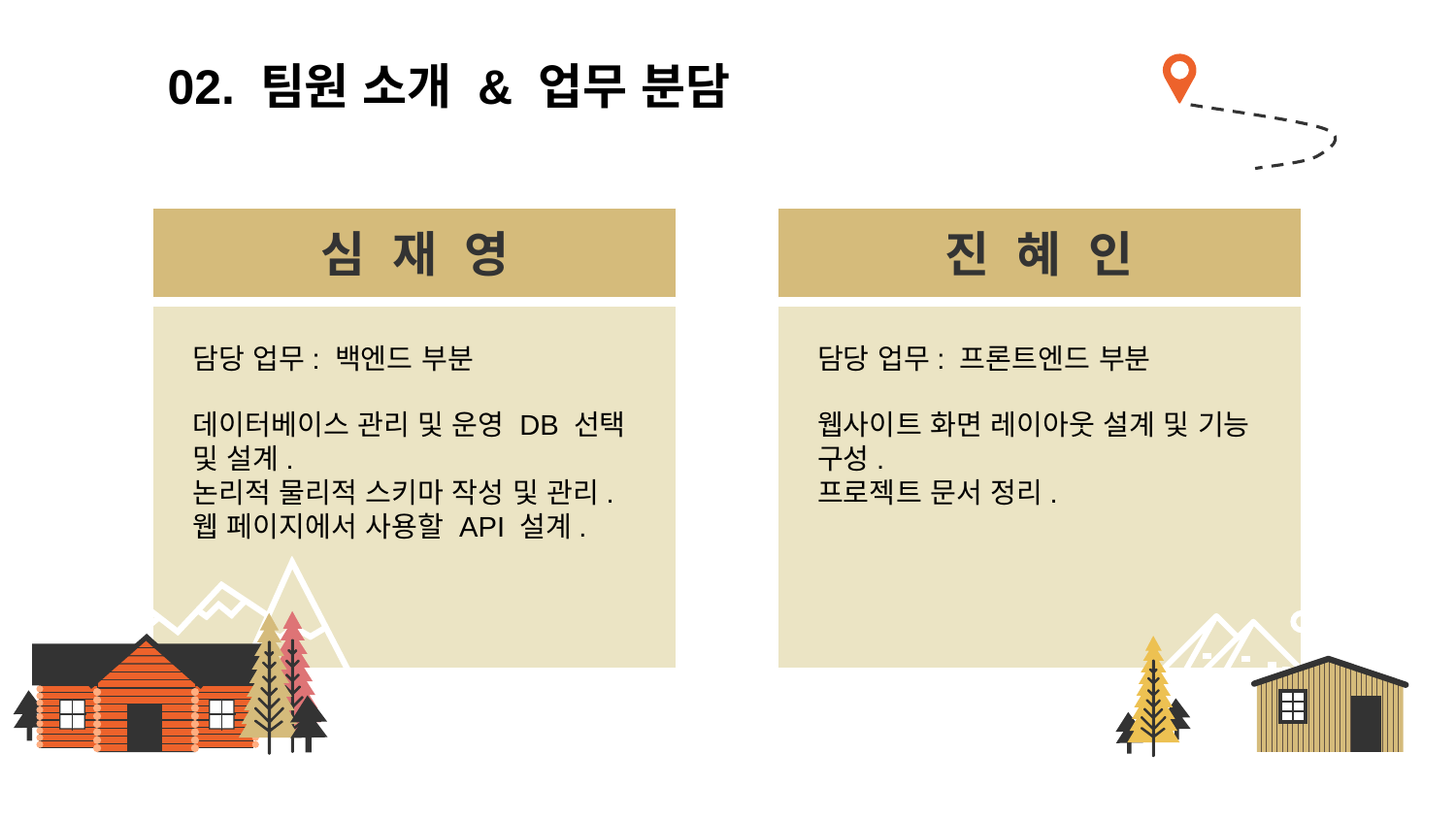

02. 팀원 소개 & 업무 분담

심  재  영
진  혜  인
담당 업무: 백엔드 부분
데이터베이스 관리 및 운영 DB 선택 및 설계.
논리적 물리적 스키마 작성 및 관리.
웹 페이지에서 사용할 API 설계.

담당 업무: 프론트엔드 부분
웹사이트 화면 레이아웃 설계 및 기능 구성.
프로젝트 문서 정리.